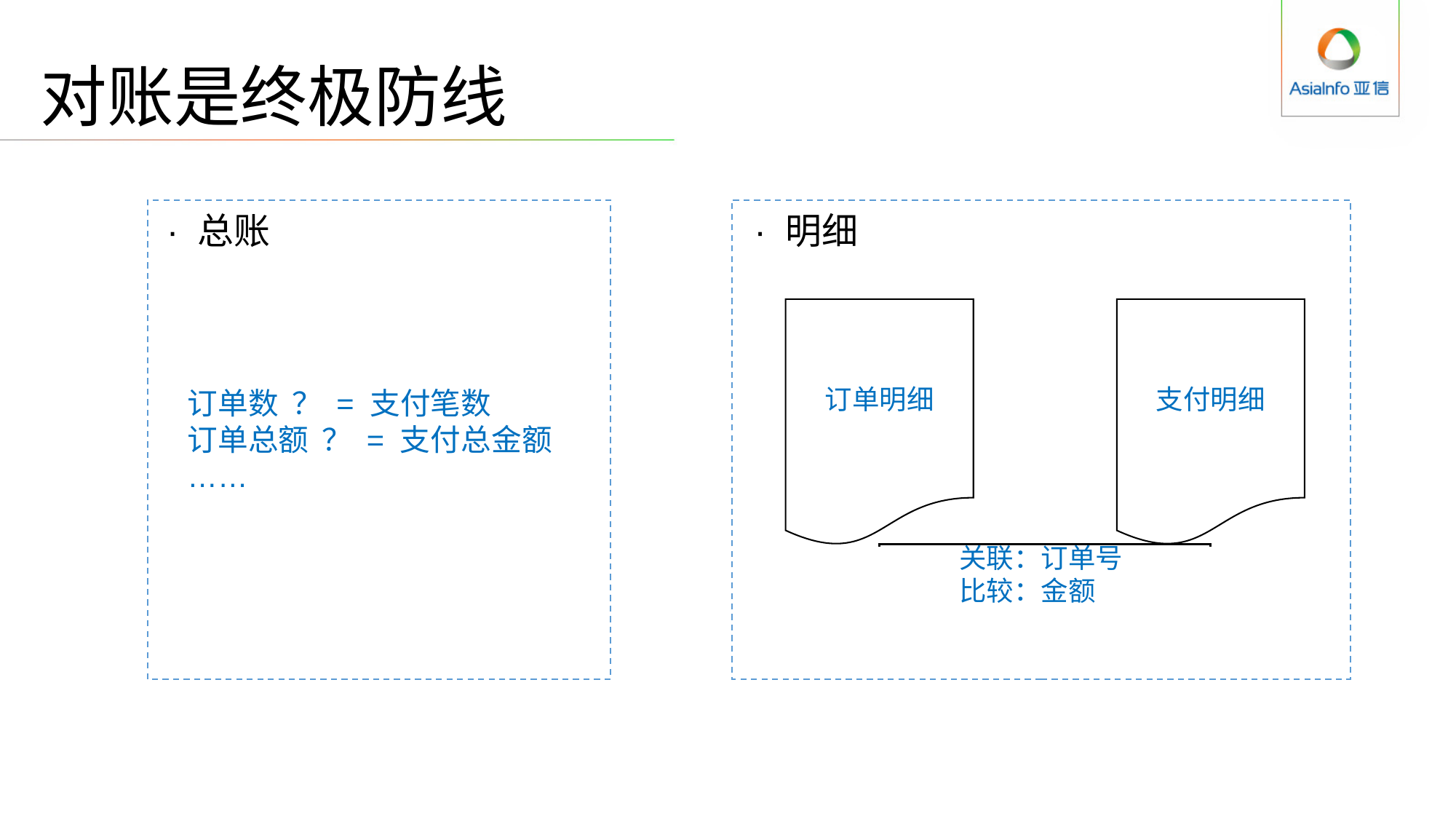

# 对账是终极防线

· 总账
· 明细
订单明细
支付明细
订单数  ？ = 支付笔数
订单总额  ？ = 支付总金额
……
关联：订单号
比较：金额